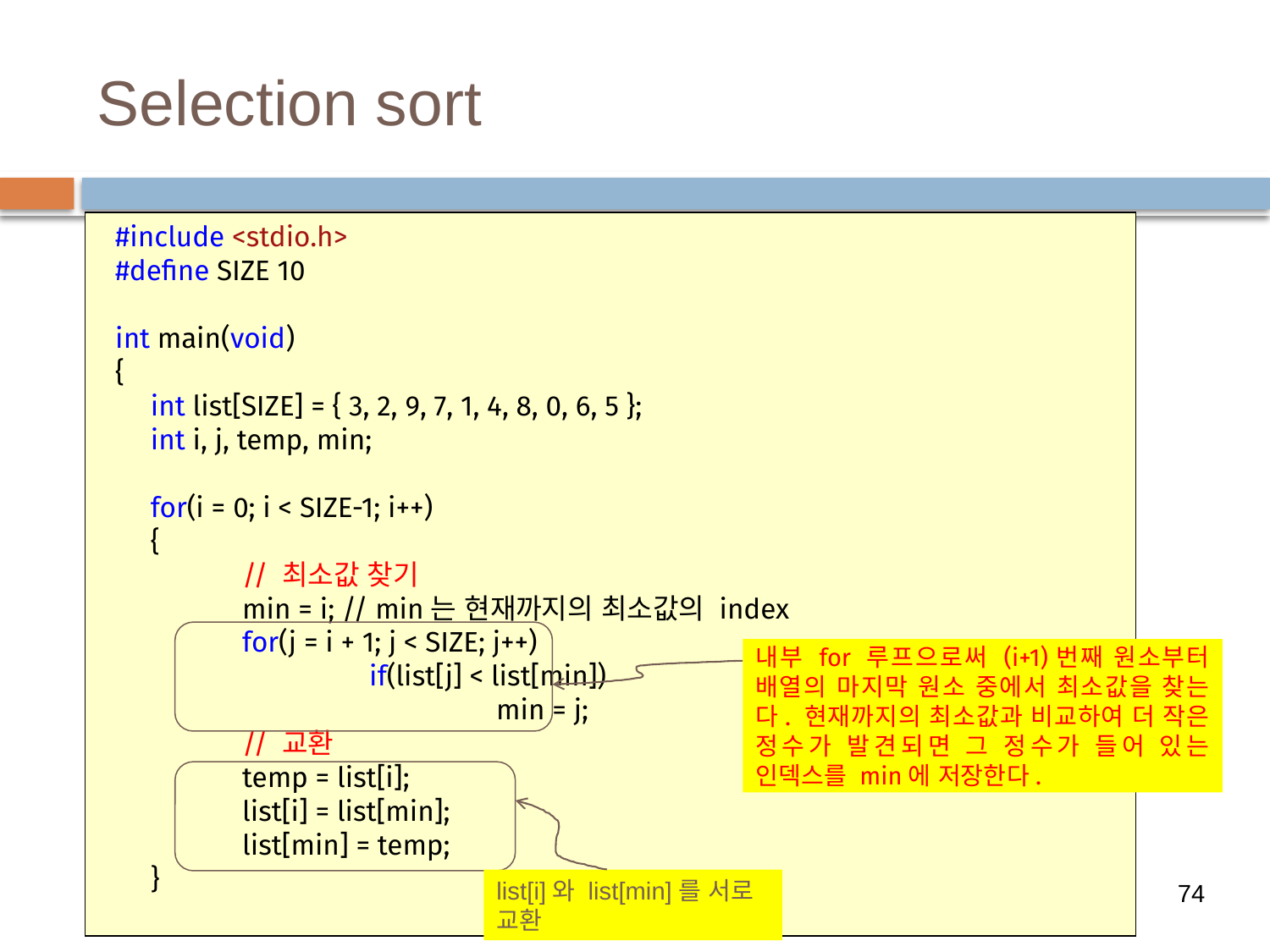

# Selection sort
#include <stdio.h>
#define SIZE 10

int main(void)
{
	int list[SIZE] = { 3, 2, 9, 7, 1, 4, 8, 0, 6, 5 };
	int i, j, temp, min;

	for(i = 0; i < SIZE-1; i++)
	{
		// 최소값 찾기
		min = i; // min는 현재까지의 최소값의 index
		for(j = i + 1; j < SIZE; j++)
			if(list[j] < list[min])
				min = j;
		// 교환
		temp = list[i];
		list[i] = list[min];
		list[min] = temp;
	}

내부 for 루프으로써 (i+1)번째 원소부터 배열의 마지막 원소 중에서 최소값을 찾는다. 현재까지의 최소값과 비교하여 더 작은 정수가 발견되면 그 정수가 들어 있는 인덱스를 min에 저장한다.

74
list[i]와 list[min]를 서로 교환